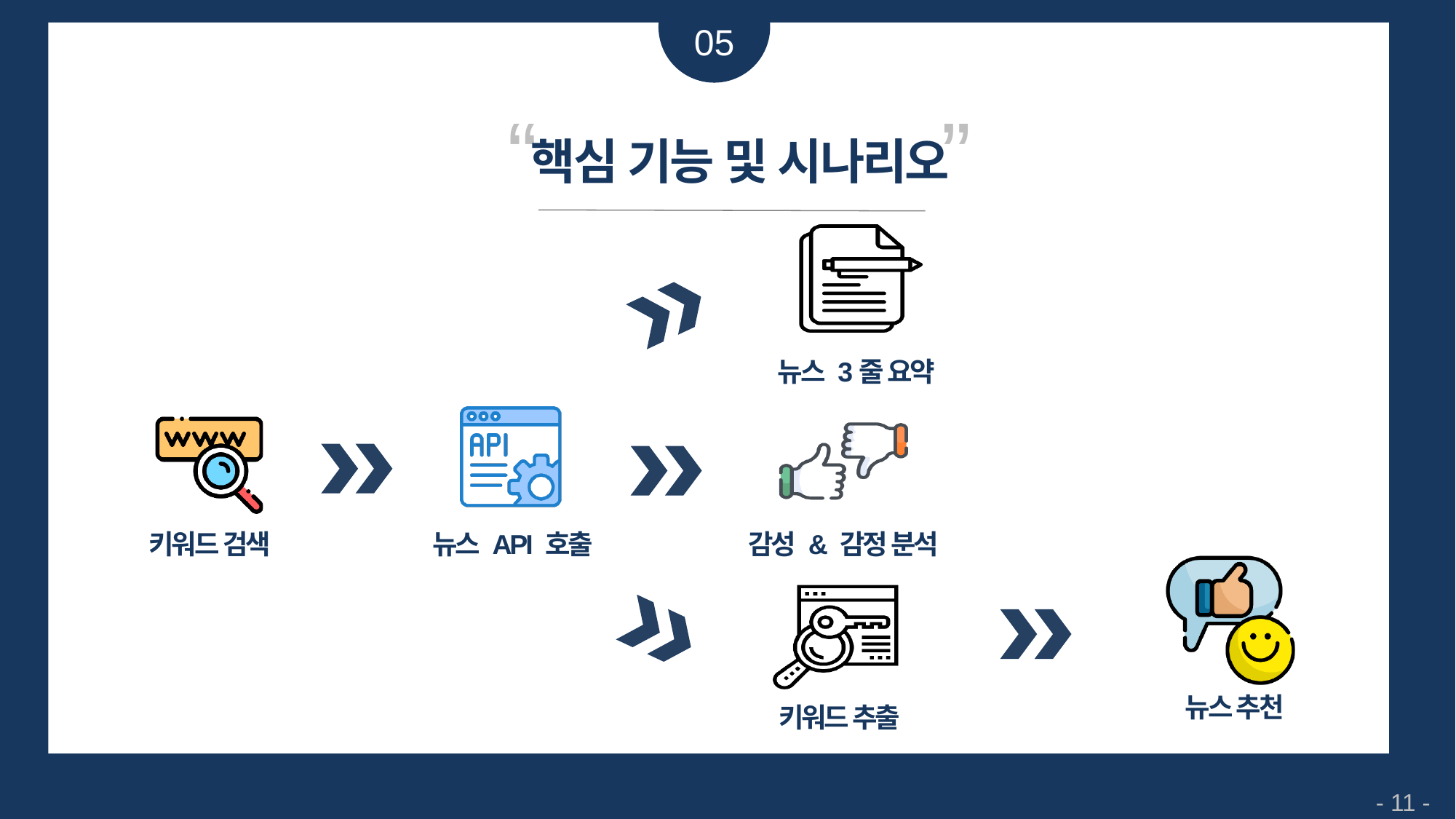

05

“                ”
핵심 기능 및 시나리오

뉴스 3줄 요약

 키워드 검색
뉴스 API 호출
감성 & 감정 분석

뉴스 추천
키워드 추출
- 11 -